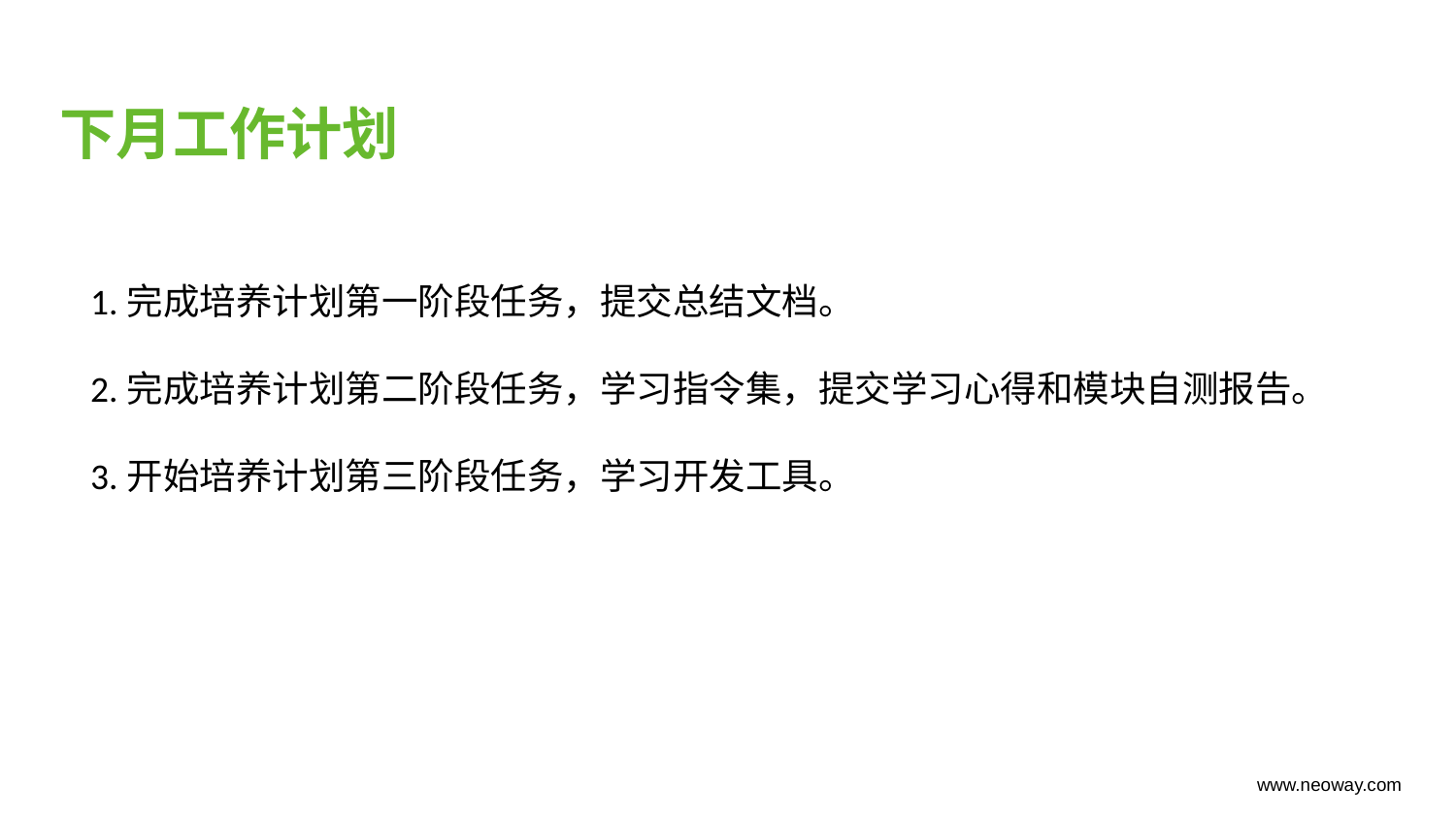

下月工作计划
1.完成培养计划第一阶段任务，提交总结文档。
2.完成培养计划第二阶段任务，学习指令集，提交学习心得和模块自测报告。
3.开始培养计划第三阶段任务，学习开发工具。